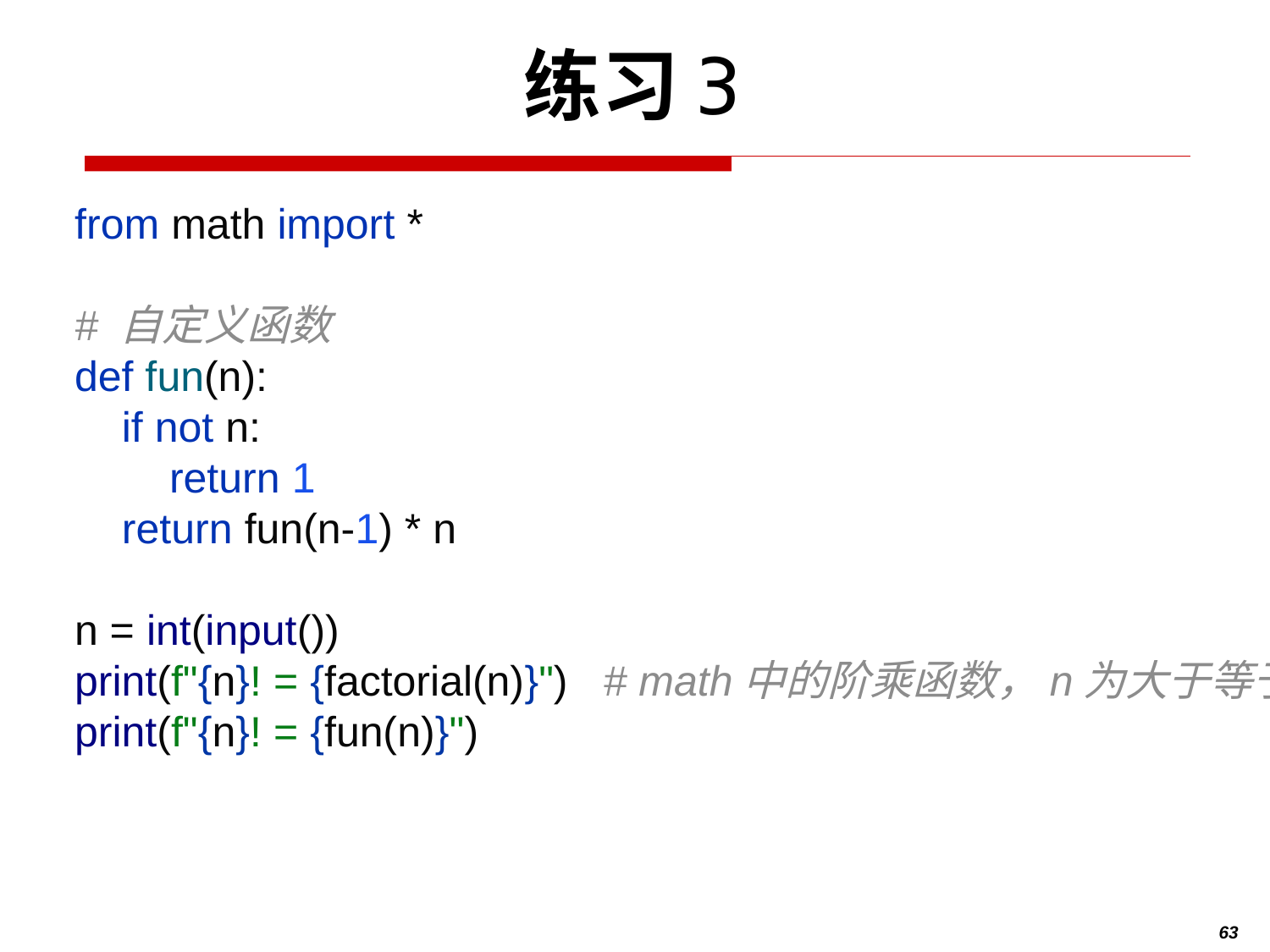

练习3
from math import *
# 自定义函数
def fun(n):
    if not n:
        return 1
    return fun(n-1) * n
n = int(input())
print(f"{n}! = {factorial(n)}")   # math中的阶乘函数，n为大于等于0的正整数
print(f"{n}! = {fun(n)}")
63